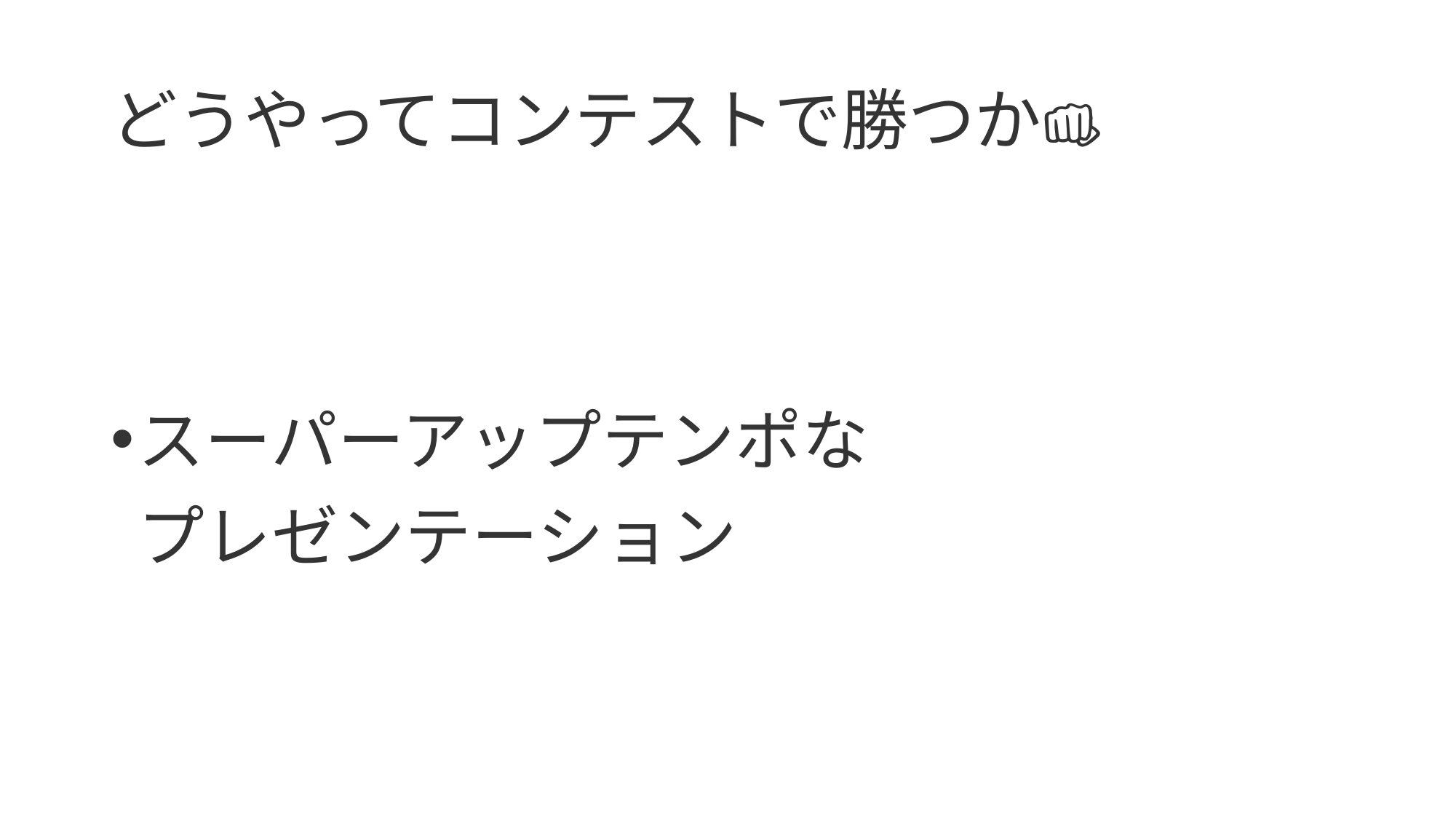

# どうやってコンテストで勝つか👊
スーパーアップテンポな
プレゼンテーション